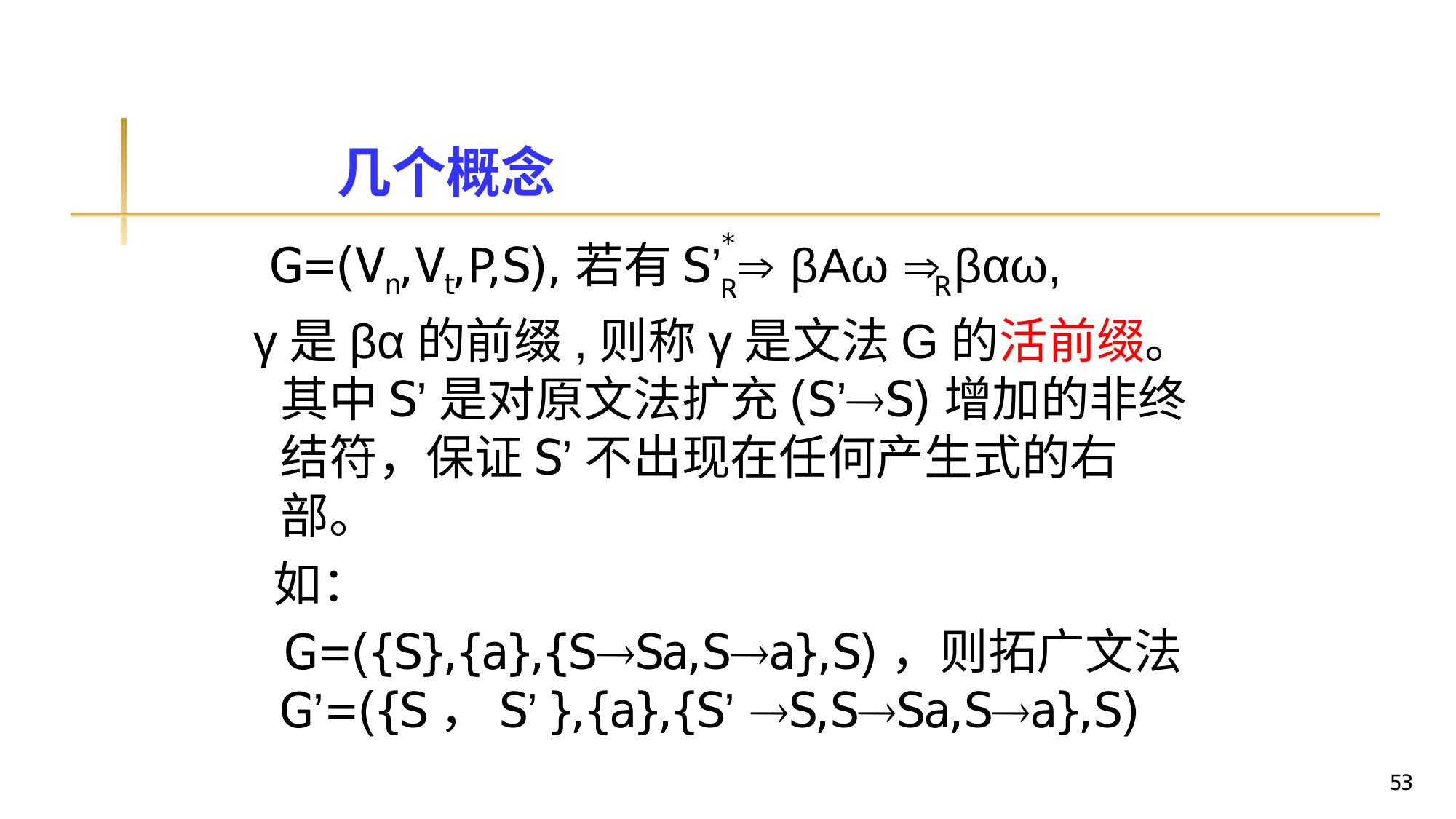

# 几个概念
*
R
  G=(Vn,Vt,P,S),若有S’ ⇒ βAω ⇒ βαω,
 γ是βα的前缀,则称γ是文法G的活前缀。其中S’是对原文法扩充(S’→S)增加的非终结符，保证S’不出现在任何产生式的右部。
  如：
   G=({S},{a},{S→Sa,S→a},S)，则拓广文法G’=({S，S’ },{a},{S’ →S,S→Sa,S→a},S)
R
53